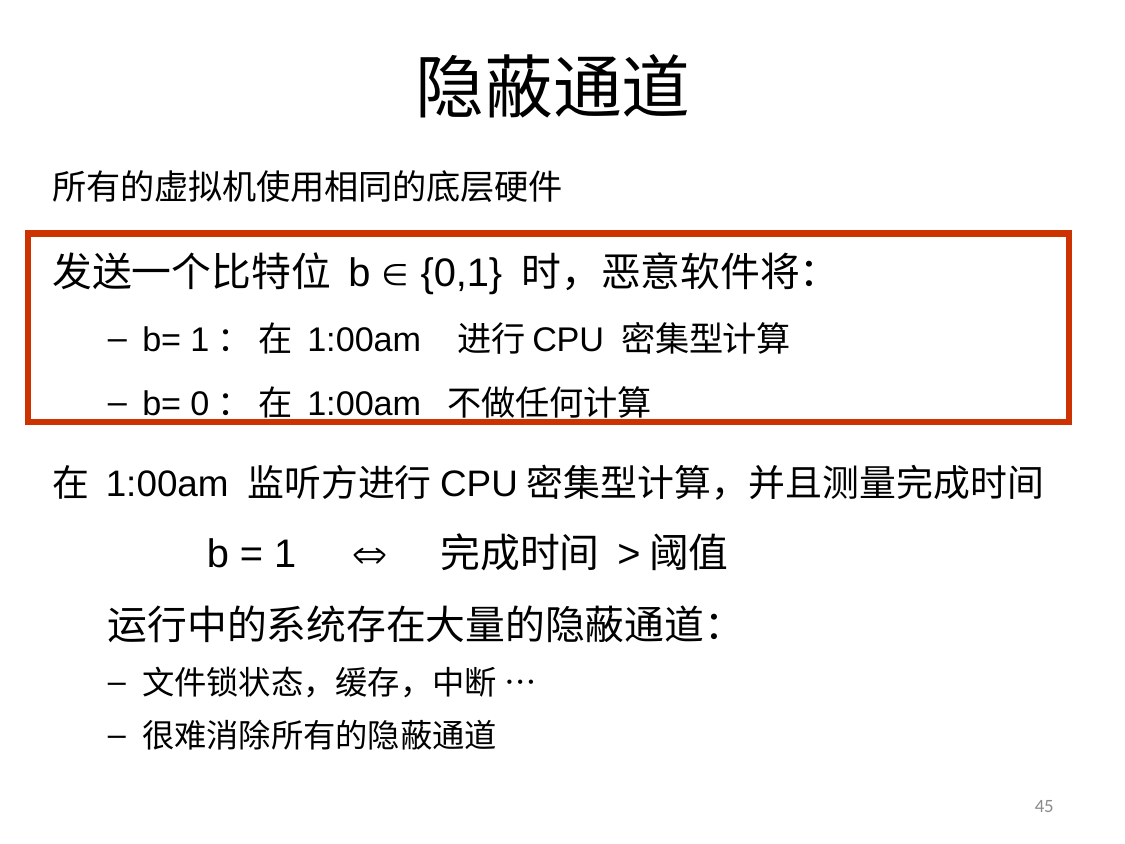

# 隐蔽通道
所有的虚拟机使用相同的底层硬件
发送一个比特位 b ∈ {0,1} 时，恶意软件将：
b= 1： 在 1:00am   进行CPU 密集型计算
b= 0： 在 1:00am  不做任何计算
在 1:00am 监听方进行CPU密集型计算，并且测量完成时间
         b = 1     ⇔    完成时间 >阈值
运行中的系统存在大量的隐蔽通道：
文件锁状态，缓存，中断 …
很难消除所有的隐蔽通道

45